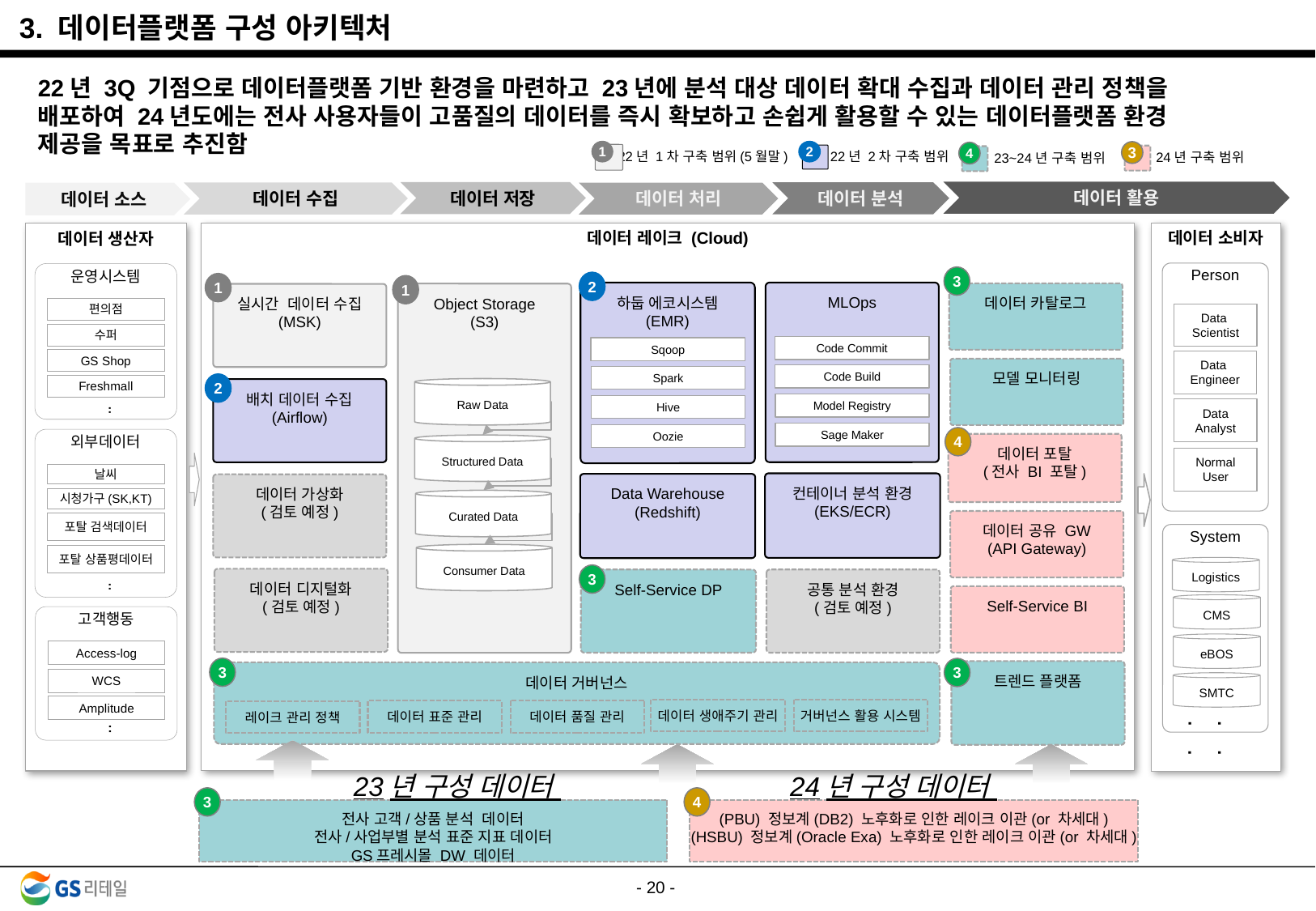

3. 데이터플랫폼 구성 아키텍처
22년 3Q 기점으로 데이터플랫폼 기반 환경을 마련하고 23년에 분석 대상 데이터 확대 수집과 데이터 관리 정책을 배포하여 24년도에는 전사 사용자들이 고품질의 데이터를 즉시 확보하고 손쉽게 활용할 수 있는 데이터플랫폼 환경 제공을 목표로 추진함
1
2
3
22년 1차 구축 범위(5월말)
22년 2차 구축 범위
4
24년 구축 범위
23~24년 구축 범위

데이터 활용
데이터 저장
데이터 분석
데이터 수집
데이터 처리
데이터 소스
데이터 레이크 (Cloud)
데이터 소비자
데이터 생산자
Person
운영시스템
편의점
수퍼
GS Shop
Freshmall
..
외부데이터
날씨
시청가구(SK,KT)
포탈 검색데이터
포탈 상품평데이터
..
고객행동
Access-log
WCS
Amplitude
..
3
2
1
1
하둡 에코시스템
(EMR)

MLOps

데이터 카탈로그

Object Storage
(S3)

실시간  데이터 수집
(MSK)

Data
Scientist
Data
Engineer
Data
Analyst
Normal
User
Code Commit
Sqoop
모델 모니터링

Code Build
Spark
2
Raw Data
Structured Data
Curated Data
Consumer Data
배치 데이터 수집
(Airflow)

Model Registry
Hive
Sage Maker
Oozie
4
데이터 포탈
(전사 BI 포탈)

컨테이너 분석 환경
(EKS/ECR)

Data Warehouse
(Redshift)

데이터 가상화
(검토 예정)

데이터 공유 GW
(API Gateway)

System
Logistics
CMS
eBOS
SMTC
3
데이터 디지털화
(검토 예정)

공통 분석 환경
(검토 예정)

Self-Service DP

Self-Service BI

3
3
트렌드 플랫폼

데이터 거버넌스
데이터 생애주기 관리
거버넌스 활용 시스템
데이터 품질 관리
데이터 표준 관리
레이크 관리 정책
..
..

24년 구성 데이터
23년 구성 데이터
3
4
전사 고객/상품 분석  데이터
전사/사업부별 분석 표준 지표 데이터
GS프레시몰 DW 데이터
(PBU) 정보계(DB2) 노후화로 인한 레이크 이관(or 차세대)
(HSBU) 정보계(Oracle Exa) 노후화로 인한 레이크 이관(or 차세대)
- 20 -